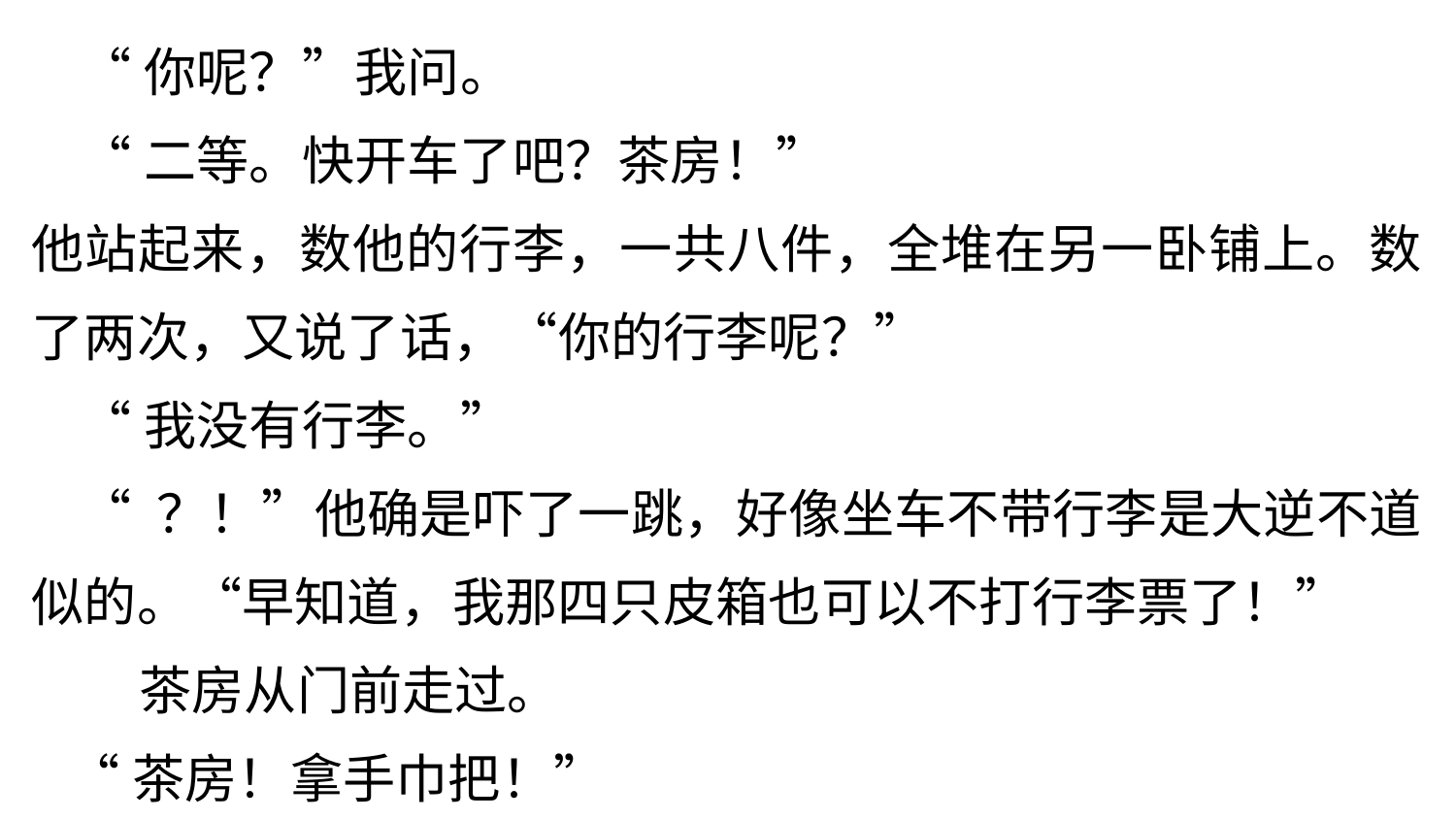

“你呢？”我问。
    “二等。快开车了吧？茶房！”
他站起来，数他的行李，一共八件，全堆在另一卧铺上。数了两次，又说了话，“你的行李呢？”
    “我没有行李。”
    “ ？！”他确是吓了一跳，好像坐车不带行李是大逆不道似的。“早知道，我那四只皮箱也可以不打行李票了！”
        茶房从门前走过。
   “茶房！拿手巾把！”